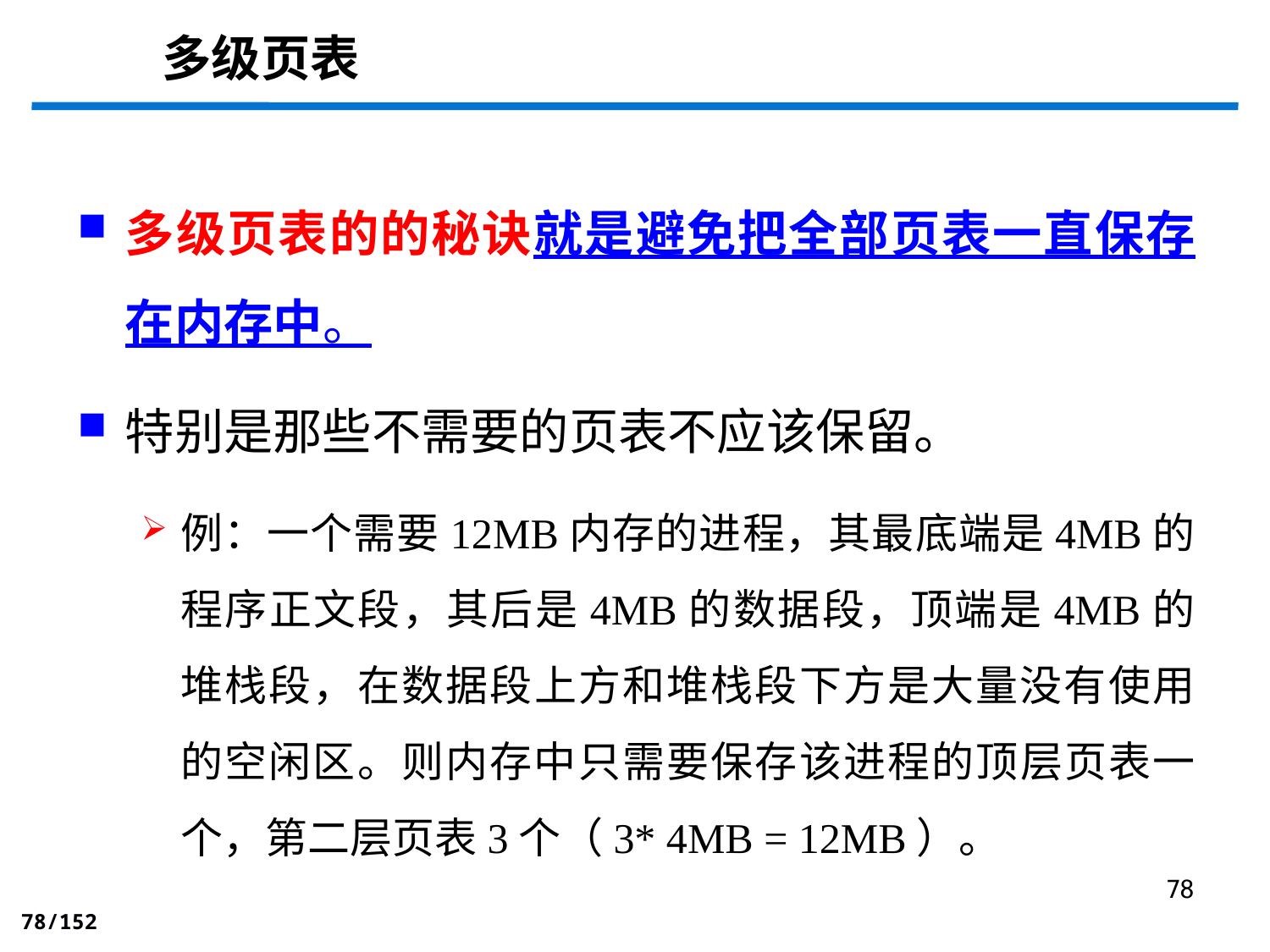

# 多级页表
多级页表的的秘诀就是避免把全部页表一直保存在内存中。
特别是那些不需要的页表不应该保留。
例：一个需要12MB内存的进程，其最底端是4MB的程序正文段，其后是4MB的数据段，顶端是4MB的堆栈段，在数据段上方和堆栈段下方是大量没有使用的空闲区。则内存中只需要保存该进程的顶层页表一个，第二层页表3个（3* 4MB = 12MB）。
78